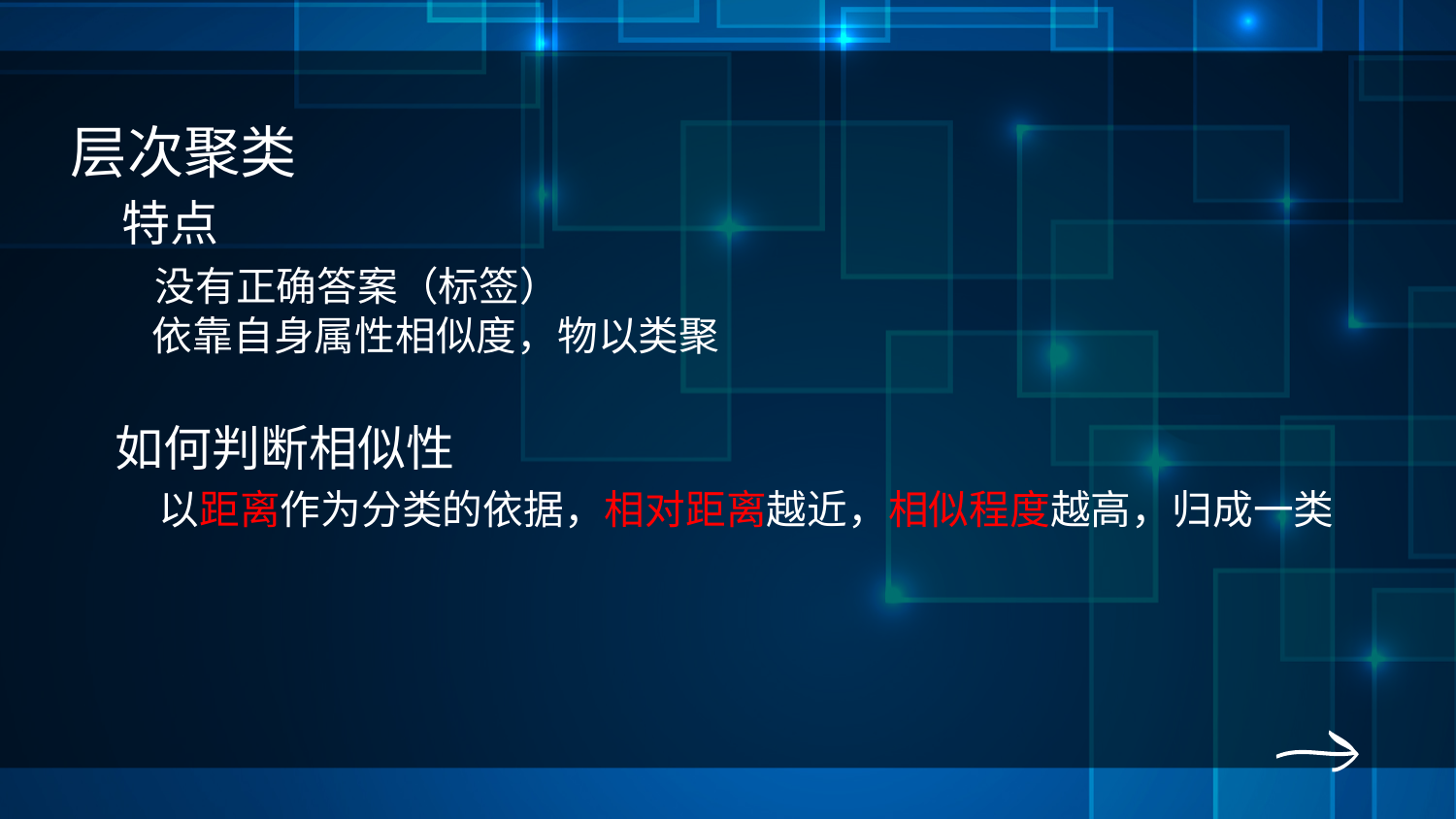

层次聚类
   特点
       没有正确答案（标签）
        依靠自身属性相似度，物以类聚

   如何判断相似性
       以距离作为分类的依据，相对距离越近，相似程度越高，归成一类